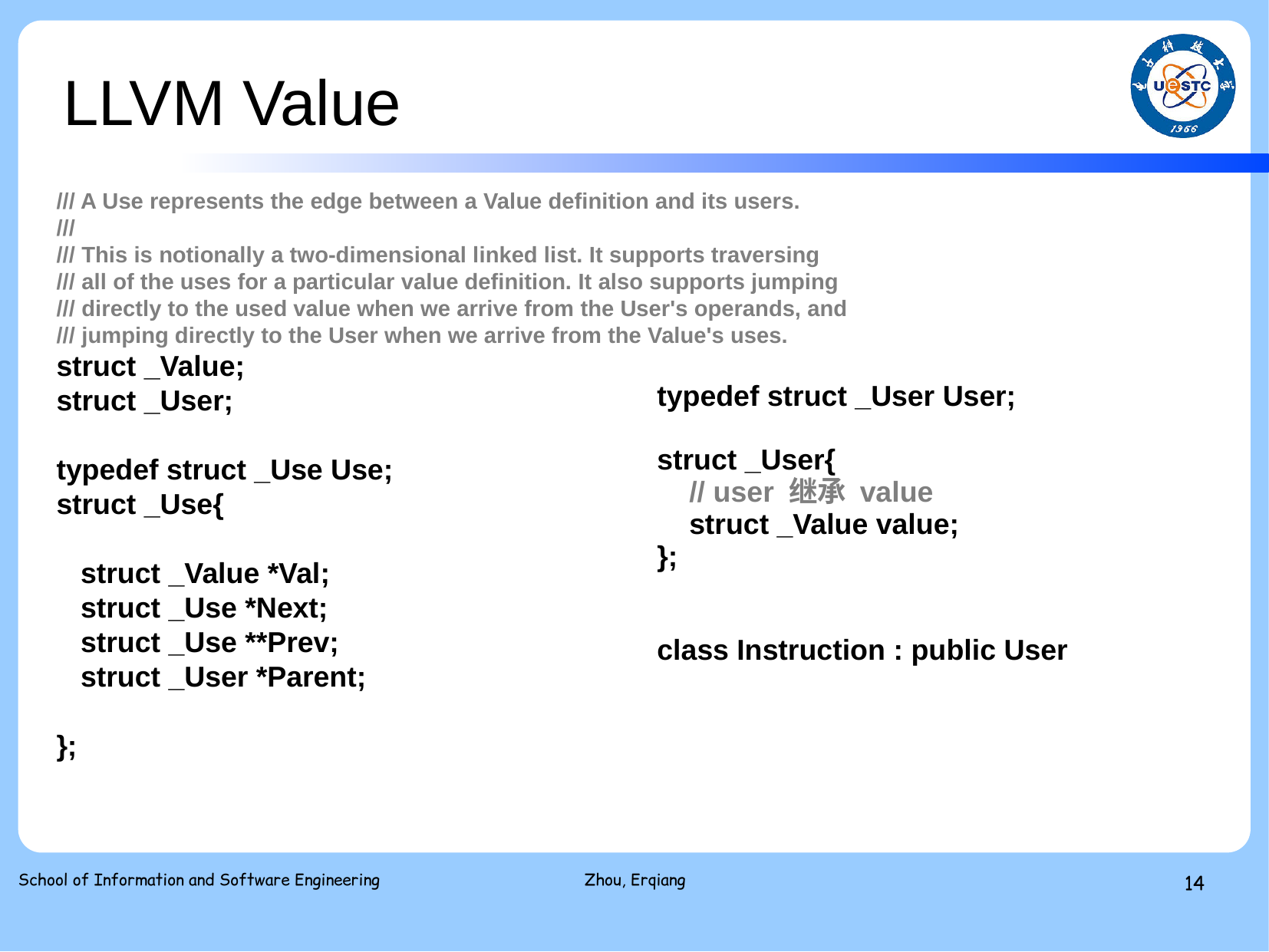

# LLVM Value
/// A Use represents the edge between a Value definition and its users.
///
/// This is notionally a two-dimensional linked list. It supports traversing
/// all of the uses for a particular value definition. It also supports jumping
/// directly to the used value when we arrive from the User's operands, and
/// jumping directly to the User when we arrive from the Value's uses.
struct _Value;
struct _User;

typedef struct _Use Use;
struct _Use{

   struct _Value *Val;
   struct _Use *Next;
   struct _Use **Prev;
   struct _User *Parent;

};
typedef struct _User User;

struct _User{
    // user 继承 value
    struct _Value value;
};
class Instruction : public User
School of Information and Software Engineering
Zhou, Erqiang
14